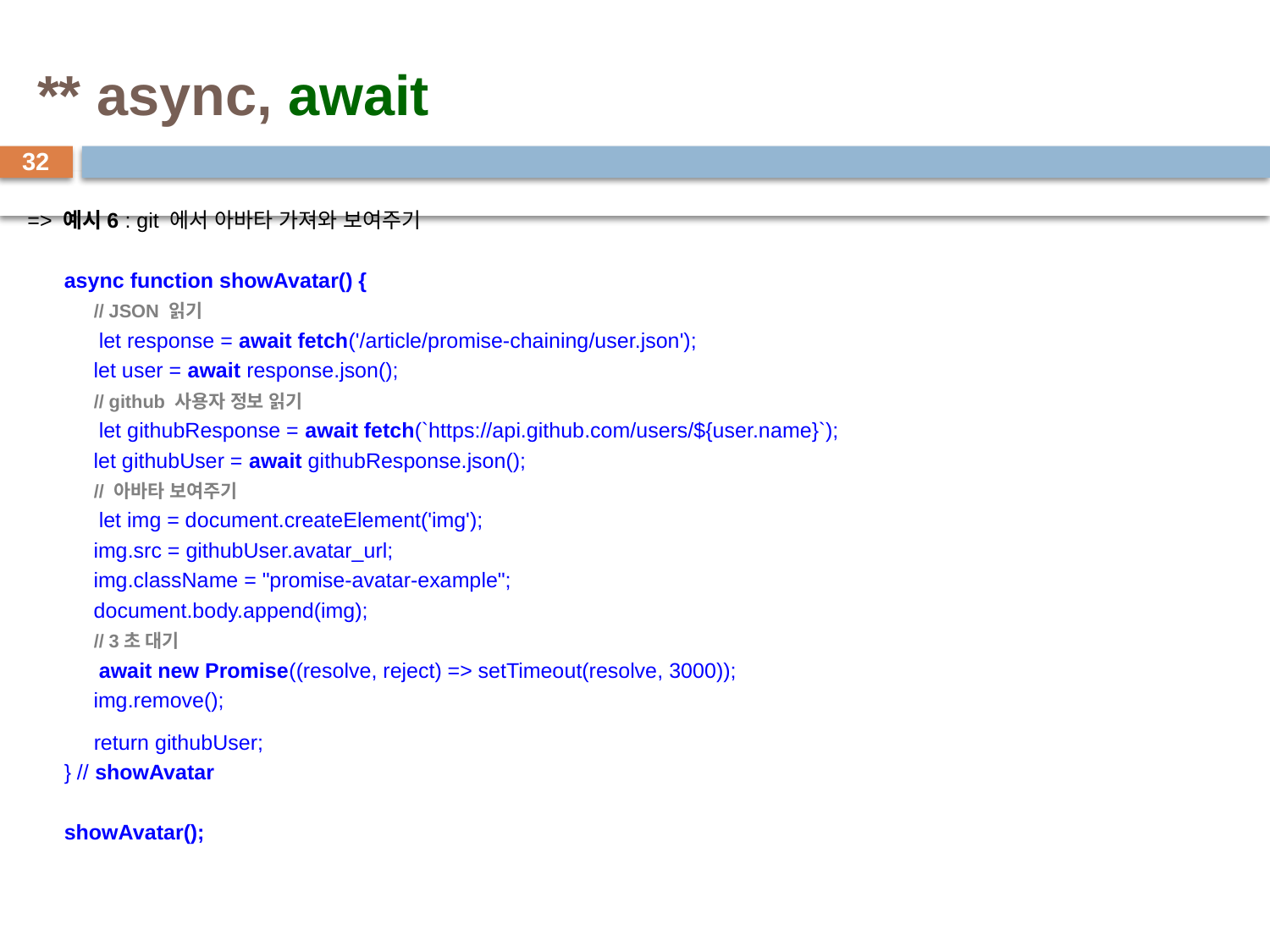

# ** async, await
32
=> 예시6 : git 에서 아바타 가져와 보여주기
async function showAvatar() {
     // JSON 읽기
     let response = await fetch('/article/promise-chaining/user.json');
     let user = await response.json();
     // github 사용자 정보 읽기
     let githubResponse = await fetch(`https://api.github.com/users/${user.name}`);
     let githubUser = await githubResponse.json();
     // 아바타 보여주기
     let img = document.createElement('img');
     img.src = githubUser.avatar_url;
     img.className = "promise-avatar-example";
     document.body.append(img);
     // 3초 대기
     await new Promise((resolve, reject) => setTimeout(resolve, 3000));
     img.remove();
	     return githubUser;
} // showAvatar
showAvatar();